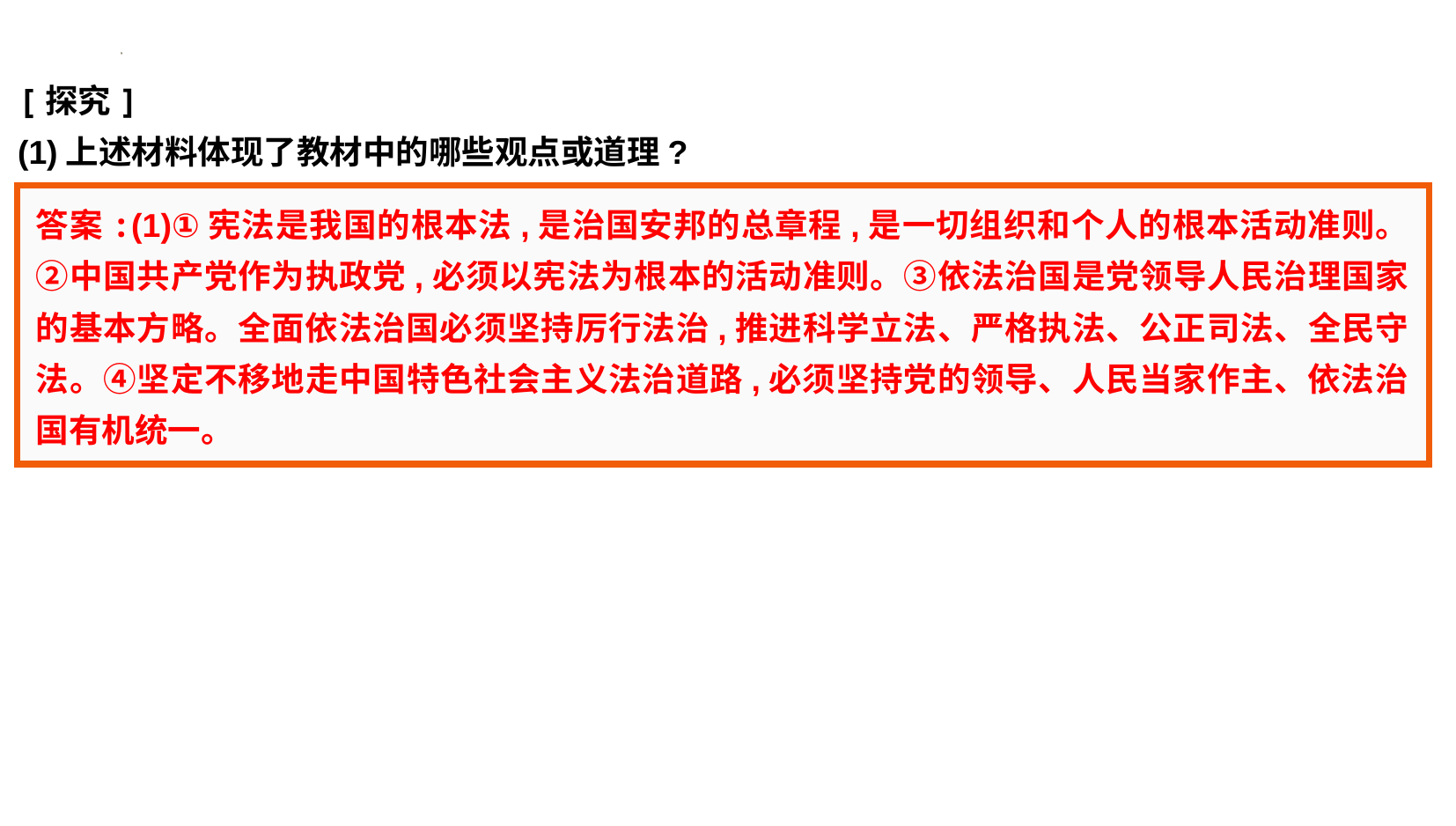

[探究]
(1)上述材料体现了教材中的哪些观点或道理?

答案:(1)①宪法是我国的根本法,是治国安邦的总章程,是一切组织和个人的根本活动准则。②中国共产党作为执政党,必须以宪法为根本的活动准则。③依法治国是党领导人民治理国家的基本方略。全面依法治国必须坚持厉行法治,推进科学立法、严格执法、公正司法、全民守法。④坚定不移地走中国特色社会主义法治道路,必须坚持党的领导、人民当家作主、依法治国有机统一。